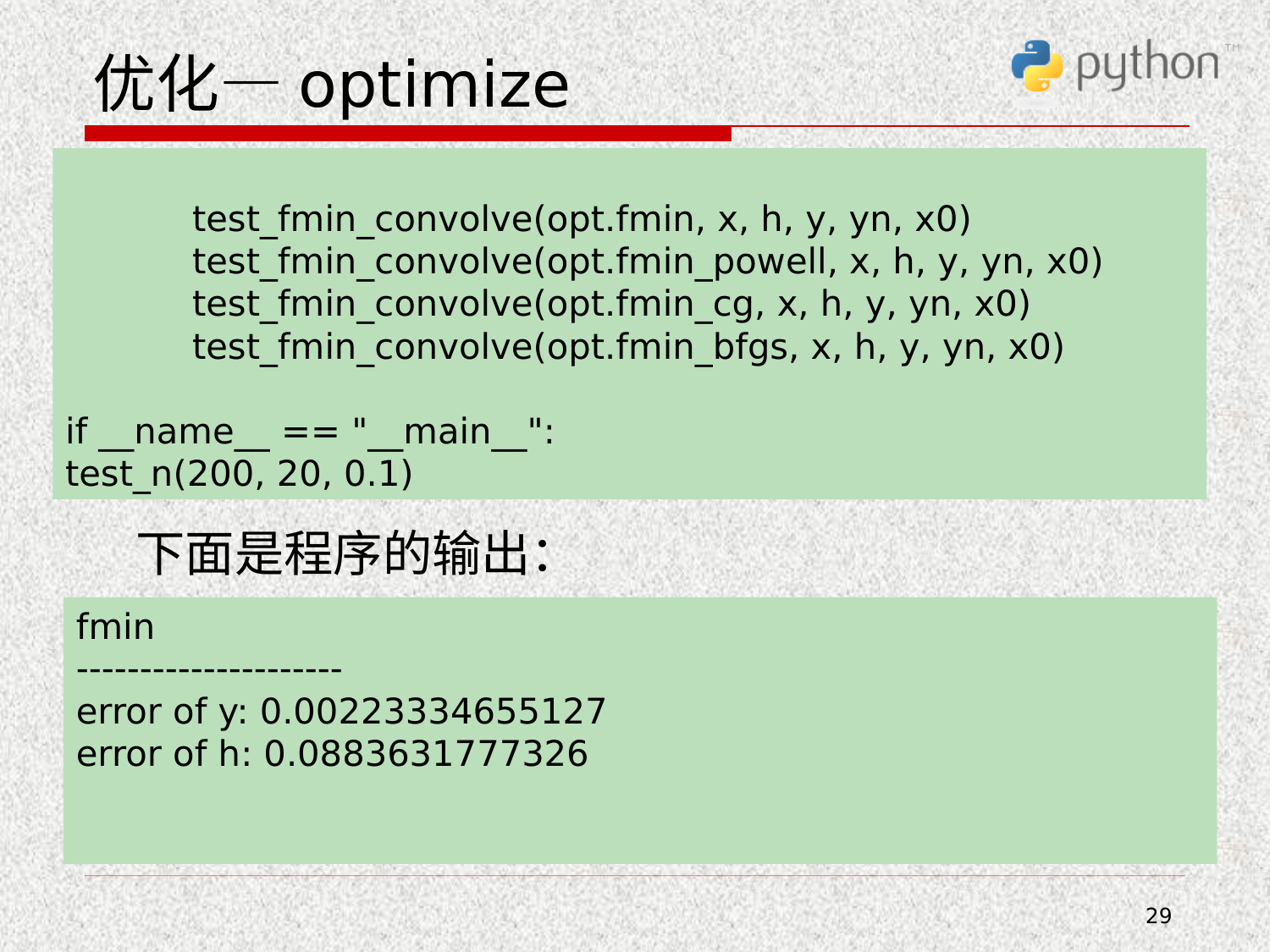

# 优化—optimize

   下面是程序的输出：

	test_fmin_convolve(opt.fmin, x, h, y, yn, x0)
	test_fmin_convolve(opt.fmin_powell, x, h, y, yn, x0)
	test_fmin_convolve(opt.fmin_cg, x, h, y, yn, x0)
	test_fmin_convolve(opt.fmin_bfgs, x, h, y, yn, x0)
if __name__ == "__main__":
test_n(200, 20, 0.1)
fmin
---------------------
error of y: 0.00223334655127
error of h: 0.0883631777326

29